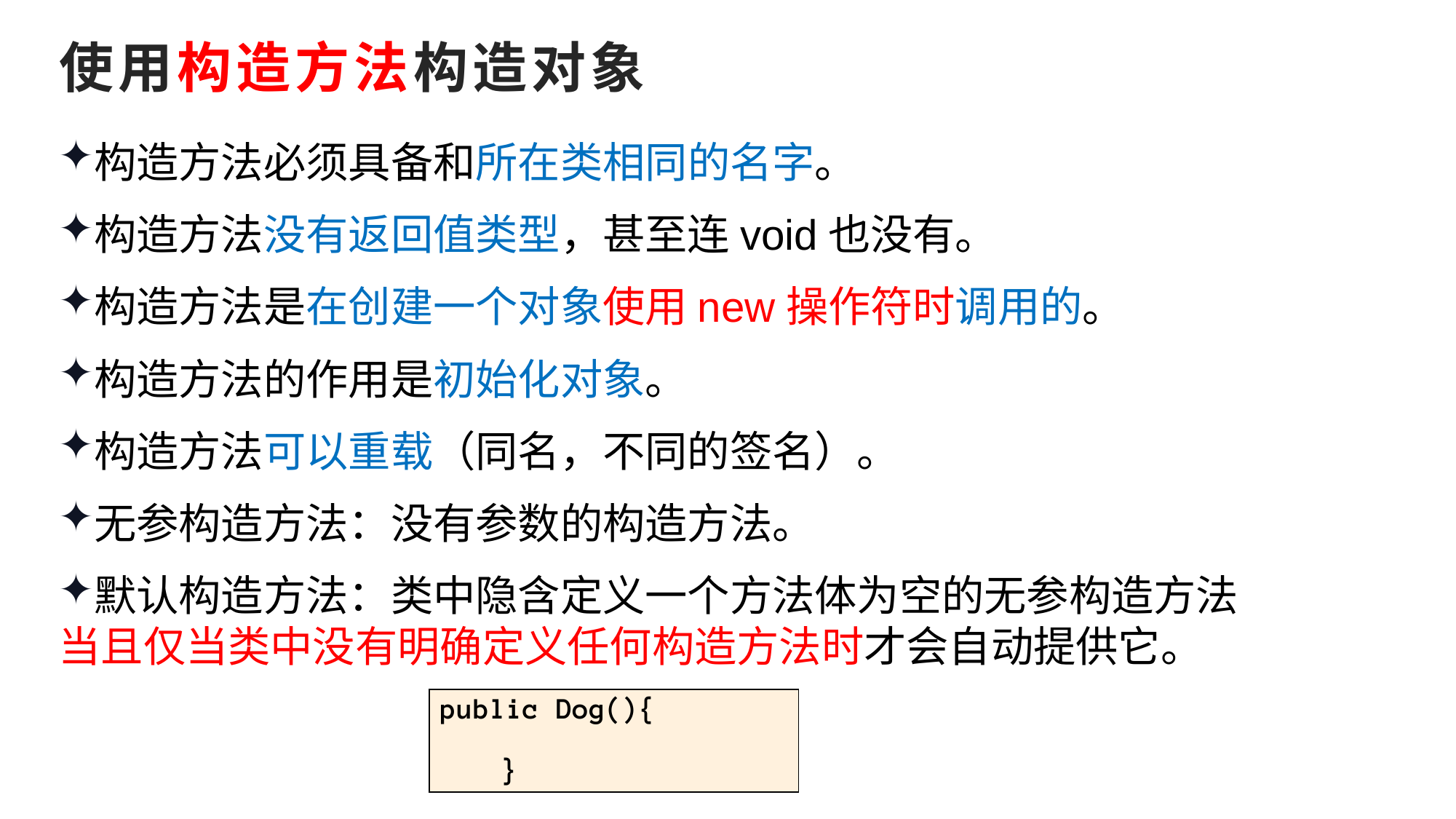

# 使用构造方法构造对象
构造方法必须具备和所在类相同的名字。
构造方法没有返回值类型，甚至连void也没有。
构造方法是在创建一个对象使用new操作符时调用的。
构造方法的作用是初始化对象。
构造方法可以重载（同名，不同的签名）。
无参构造方法：没有参数的构造方法。
默认构造方法：类中隐含定义一个方法体为空的无参构造方法当且仅当类中没有明确定义任何构造方法时才会自动提供它。

public Dog(){

}

11